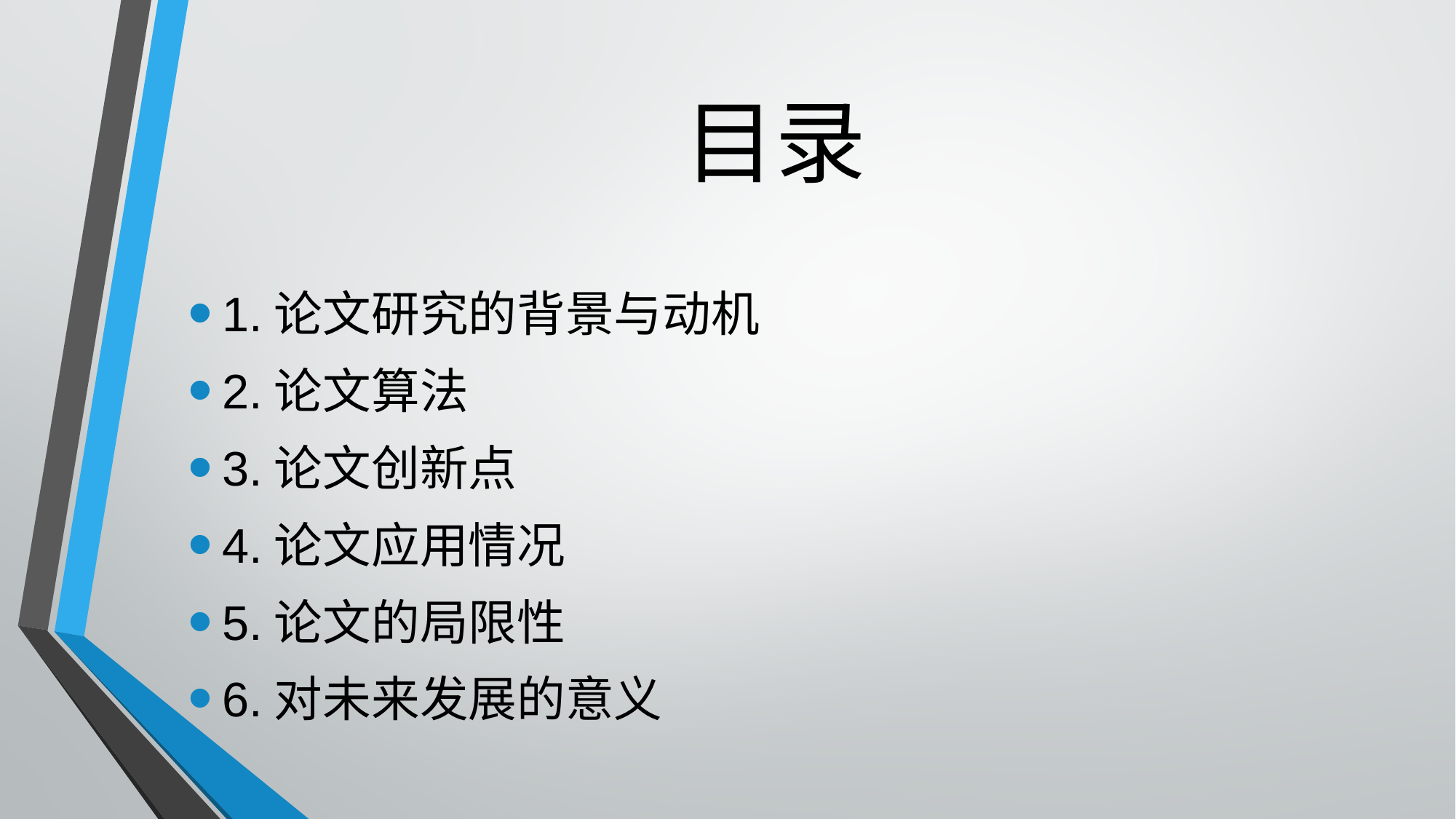

# 目录
1.论文研究的背景与动机
2.论文算法
3.论文创新点
4.论文应用情况
5.论文的局限性
6.对未来发展的意义